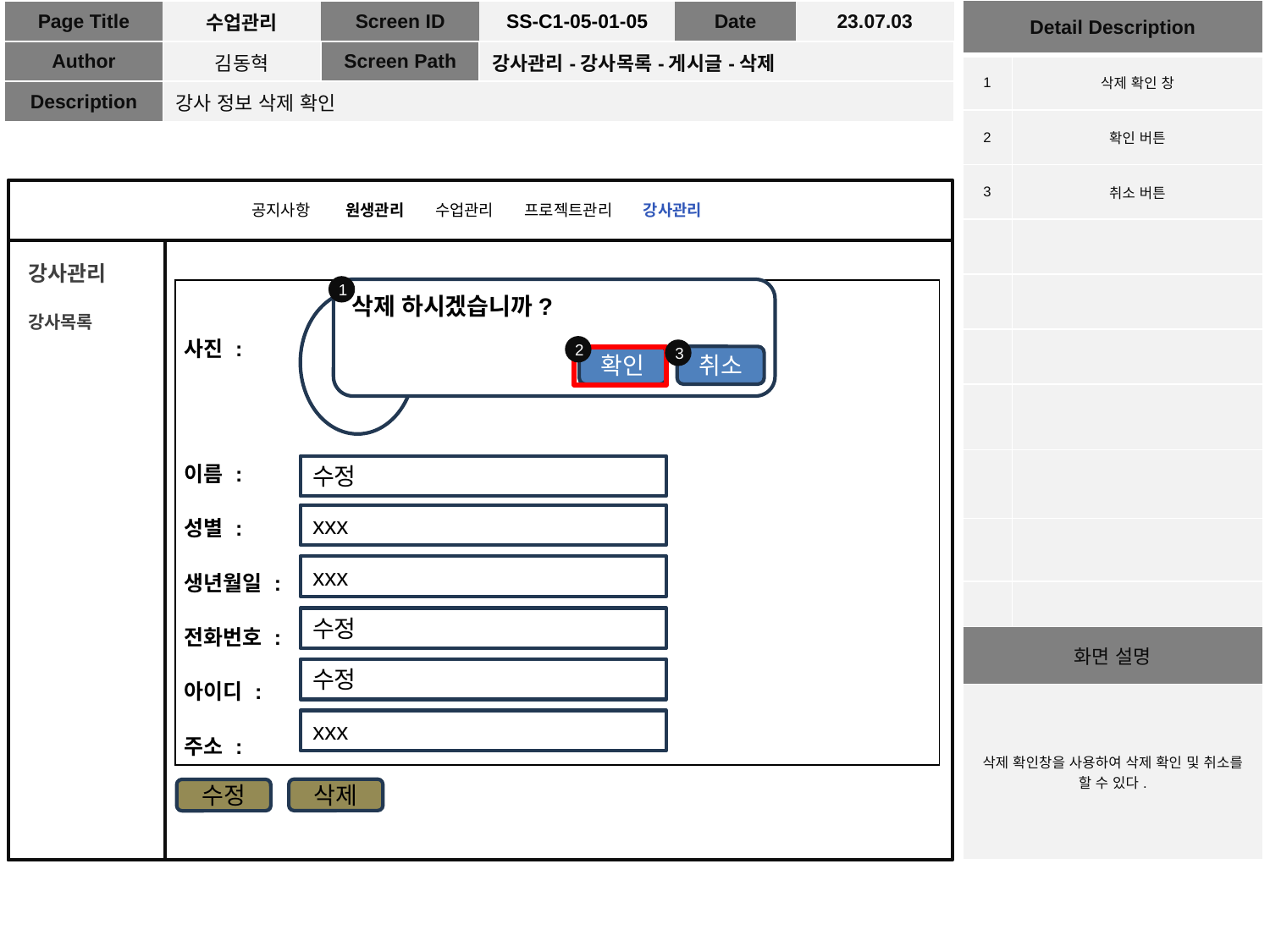

| Detail Description |  |
| --- | --- |
| 1 | 삭제 확인 창 |
| 2 | 확인 버튼 |
| 3 | 취소 버튼 |
|  |  |
|  |  |
|  |  |
|  |  |
|  |  |
|  |  |
|  |  |
| 화면 설명 |  |
| 삭제 확인창을 사용하여 삭제 확인 및 취소를 할 수 있다. |  |
| Page Title | 수업관리 | Screen ID | SS-C1-05-01-05 | Date | 23.07.03 |
| --- | --- | --- | --- | --- | --- |
| Author | 김동혁 | Screen Path | 강사관리-강사목록-게시글-삭제 |  |  |
| Description | 강사 정보 삭제 확인 |  |  |  |  |

공지사항        원생관리       수업관리       프로젝트관리       강사관리

강사관리

강사목록
1
삭제 하시겠습니까?
확인
취소

| 사진 : 이름 : 성별 : 생년월일 : 전화번호 : 아이디 : 주소 : |
| --- |
사진
2
3
수정
xxx
xxx
수정
수정
xxx
삭제
수정